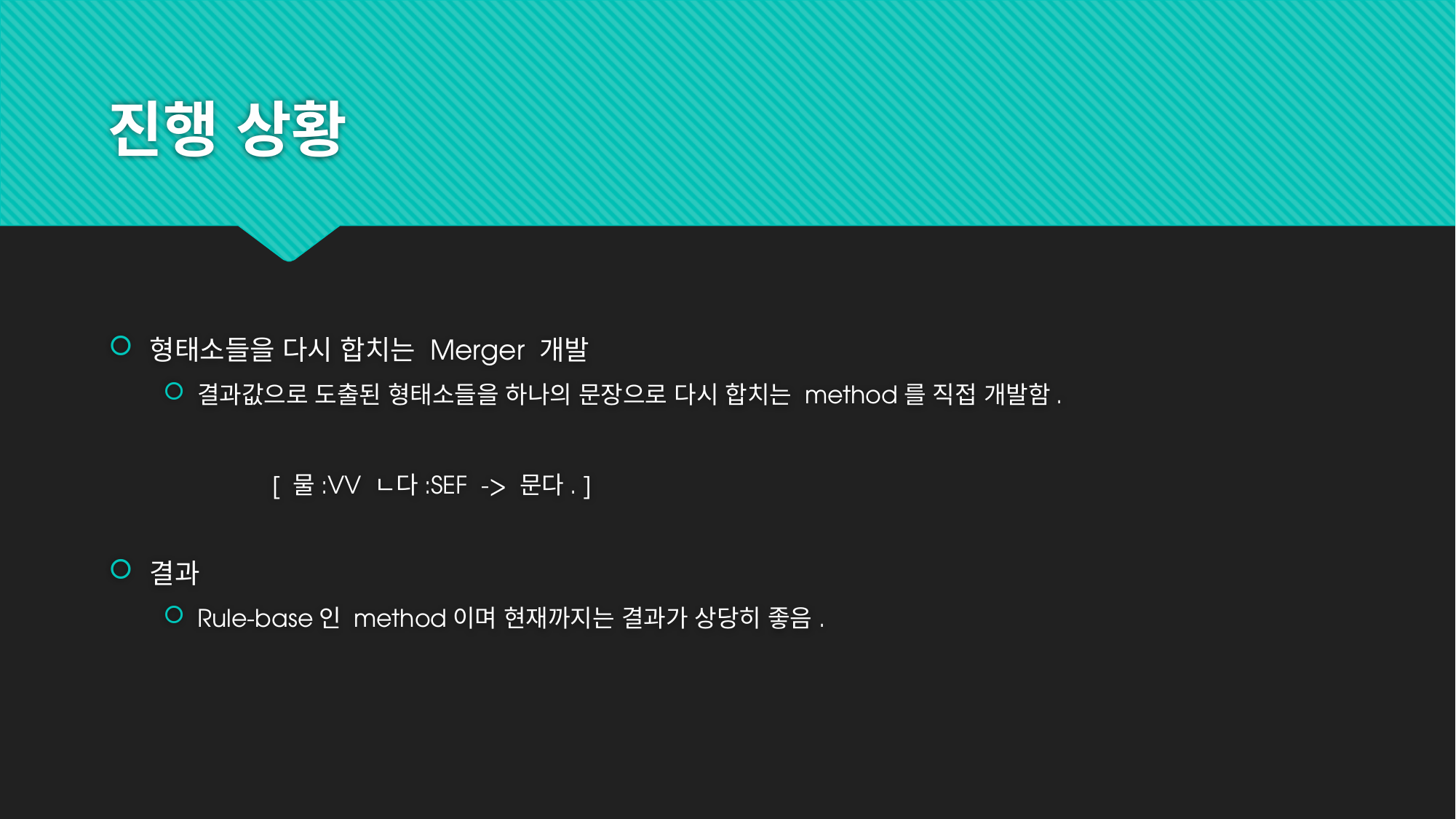

# 진행 상황
형태소들을 다시 합치는 Merger 개발
결과값으로 도출된 형태소들을 하나의 문장으로 다시 합치는 method를 직접 개발함.

	[ 물:VV ㄴ다:SEF  -> 문다. ]

결과
Rule-base인 method이며 현재까지는 결과가 상당히 좋음.